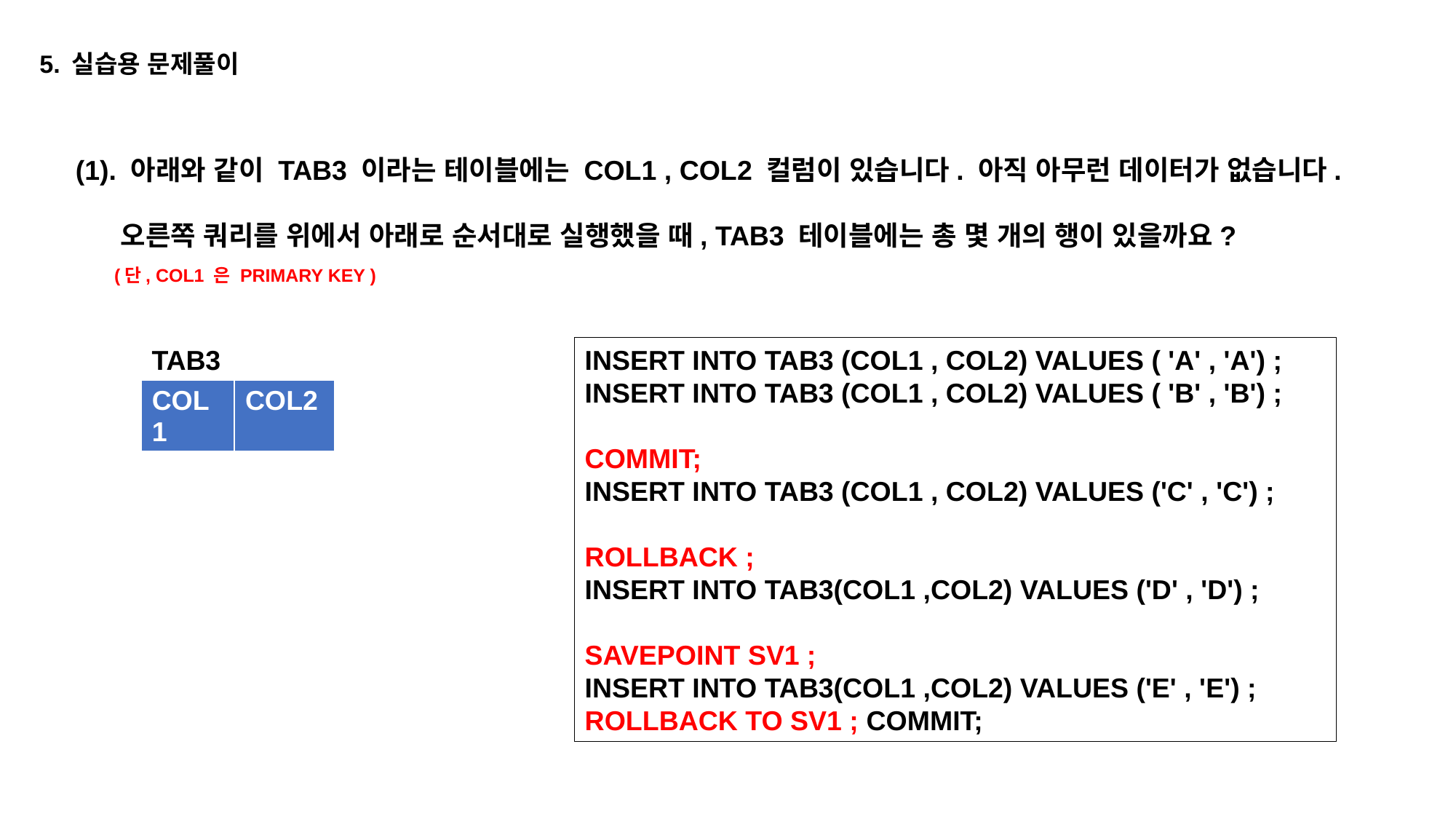

# 5. 실습용 문제풀이
(1). 아래와 같이 TAB3 이라는 테이블에는 COL1 , COL2 컬럼이 있습니다. 아직 아무런 데이터가 없습니다.

     오른쪽 쿼리를 위에서 아래로 순서대로 실행했을 때, TAB3 테이블에는 총 몇 개의 행이 있을까요?
     (단, COL1 은 PRIMARY KEY )
TAB3
INSERT INTO TAB3 (COL1 , COL2) VALUES ( 'A' , 'A') ;
INSERT INTO TAB3 (COL1 , COL2) VALUES ( 'B' , 'B') ;

COMMIT;
INSERT INTO TAB3 (COL1 , COL2) VALUES ('C' , 'C') ;

ROLLBACK ;
INSERT INTO TAB3(COL1 ,COL2) VALUES ('D' , 'D') ;

SAVEPOINT SV1 ;
INSERT INTO TAB3(COL1 ,COL2) VALUES ('E' , 'E') ;
ROLLBACK TO SV1 ; COMMIT;
| COL1 | COL2 |
| --- | --- |